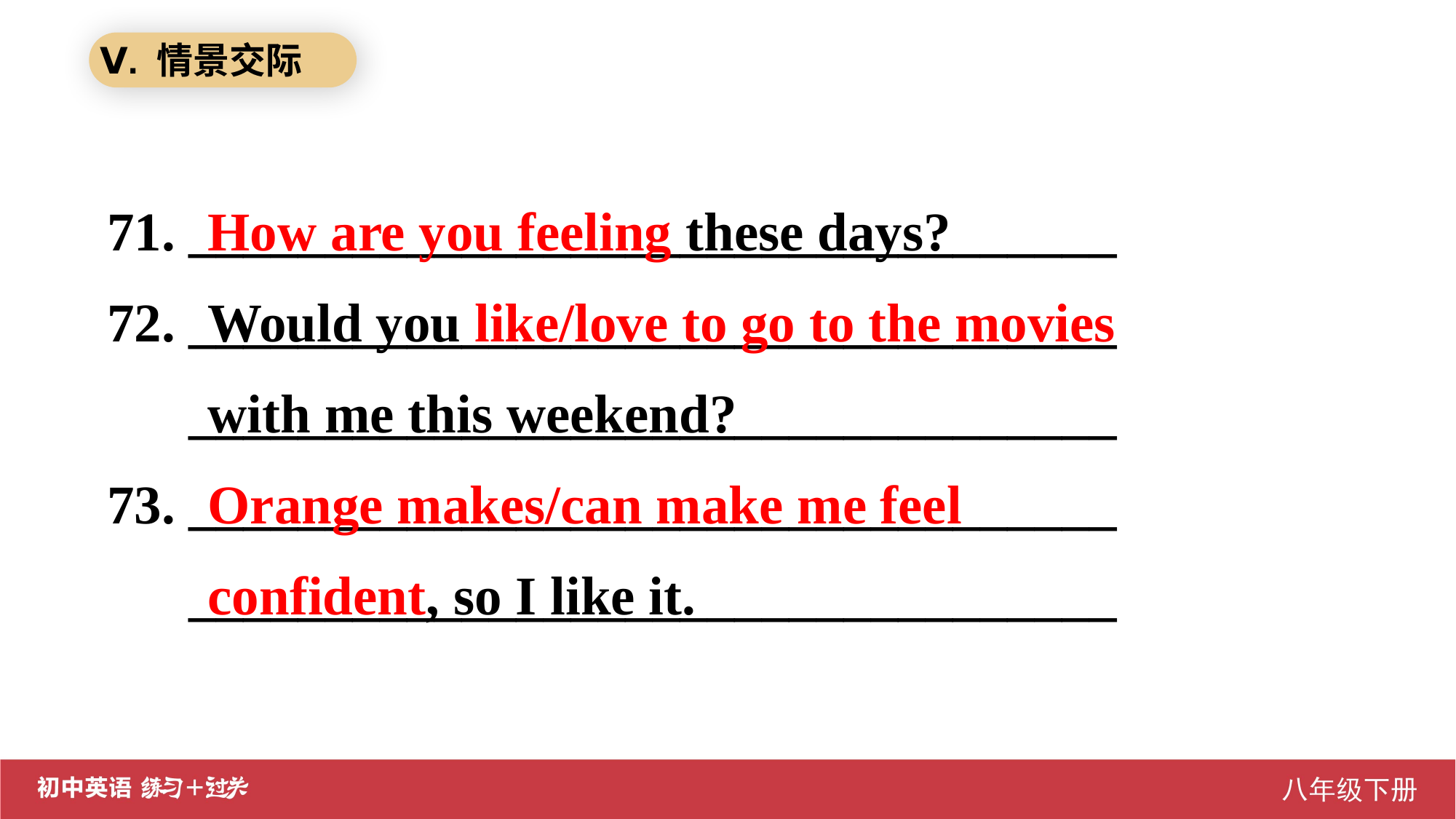

Ⅴ. 情景交际
71. __________________________________
72. __________________________________
      __________________________________
73. __________________________________
      __________________________________
How are you feeling these days?
Would you like/love to go to the movies with me this weekend?
Orange makes/can make me feel confident, so I like it.